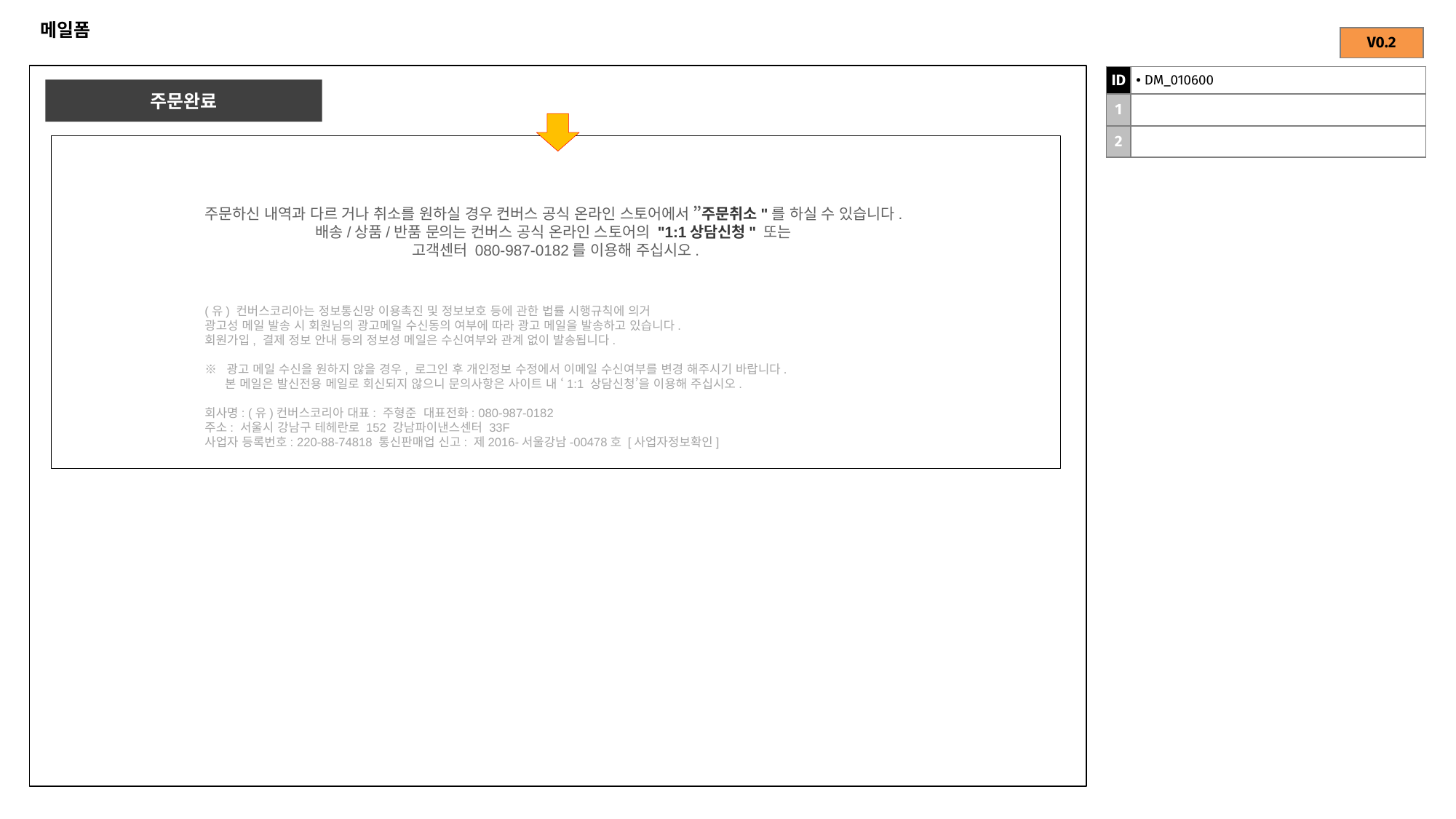

# 메일폼
| V0.2 |
| --- |

| ID | DM\_010600 |
| --- | --- |
| 1 |  |
| 2 |  |
주문완료

주문하신 내역과 다르 거나 취소를 원하실 경우 컨버스 공식 온라인 스토어에서 ”주문취소"를 하실 수 있습니다. 
배송/상품/반품 문의는 컨버스 공식 온라인 스토어의 "1:1상담신청" 또는 
고객센터 080-987-0182를 이용해 주십시오.

(유) 컨버스코리아는 정보통신망 이용촉진 및 정보보호 등에 관한 법률 시행규칙에 의거
광고성 메일 발송 시 회원님의 광고메일 수신동의 여부에 따라 광고 메일을 발송하고 있습니다.
회원가입, 결제 정보 안내 등의 정보성 메일은 수신여부와 관계 없이 발송됩니다.

※  광고 메일 수신을 원하지 않을 경우, 로그인 후 개인정보 수정에서 이메일 수신여부를 변경 해주시기 바랍니다.
     본 메일은 발신전용 메일로 회신되지 않으니 문의사항은 사이트 내 ‘1:1 상담신청’을 이용해 주십시오.

회사명: (유)컨버스코리아 대표: 주형준  대표전화: 080-987-0182
주소: 서울시 강남구 테헤란로 152 강남파이낸스센터 33F
사업자 등록번호: 220-88-74818 통신판매업 신고: 제2016-서울강남-00478호 [사업자정보확인]